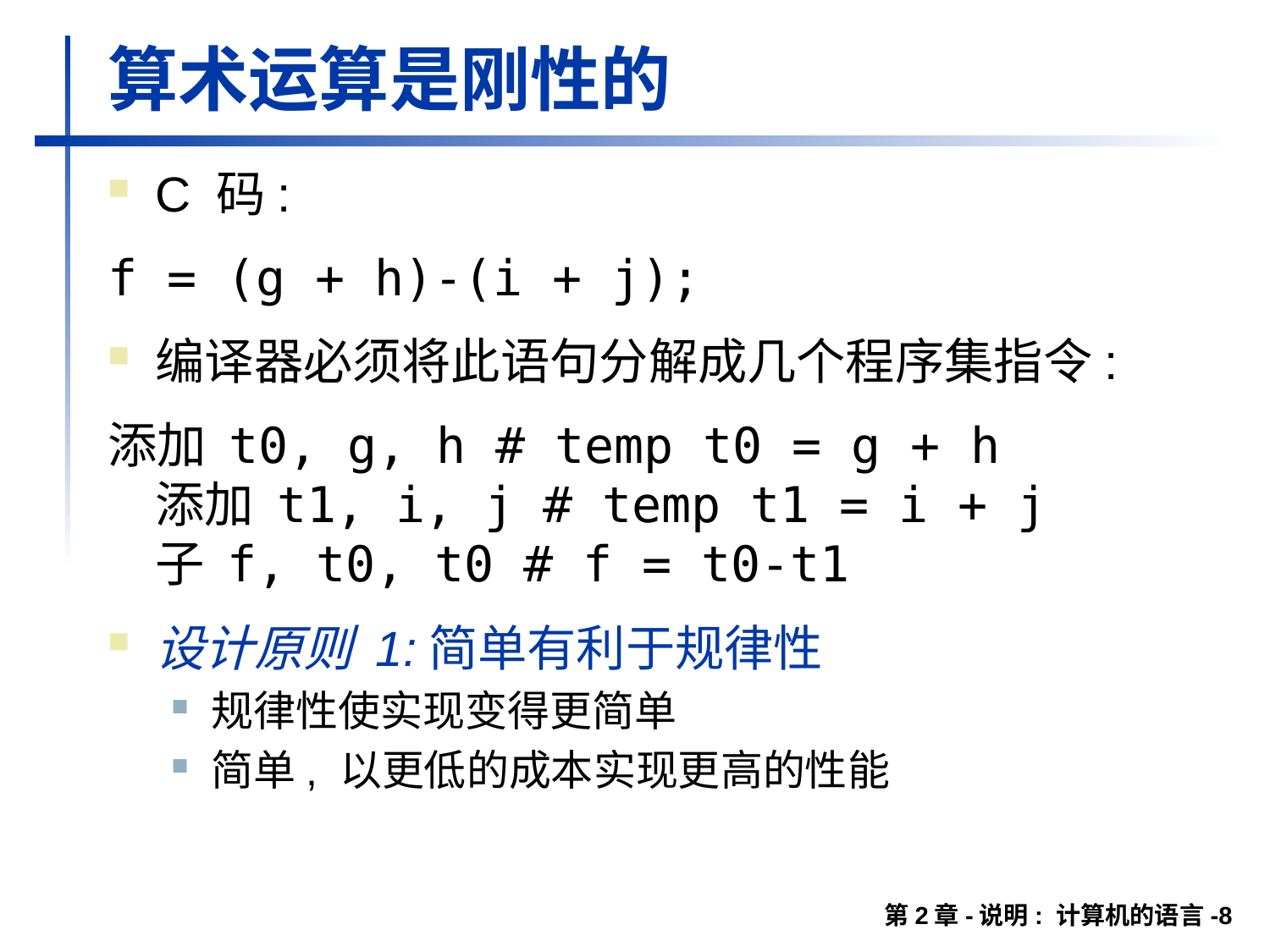

# 算术运算是刚性的
C 码:
f = (g + h)-(i + j);
编译器必须将此语句分解成几个程序集指令:
添加 t0, g, h # temp t0 = g + h
添加 t1, i, j # temp t1 = i + j
子 f, t0, t0 # f = t0-t1
设计原则 1:简单有利于规律性
规律性使实现变得更简单
简单, 以更低的成本实现更高的性能

第2章-说明: 计算机的语言-8